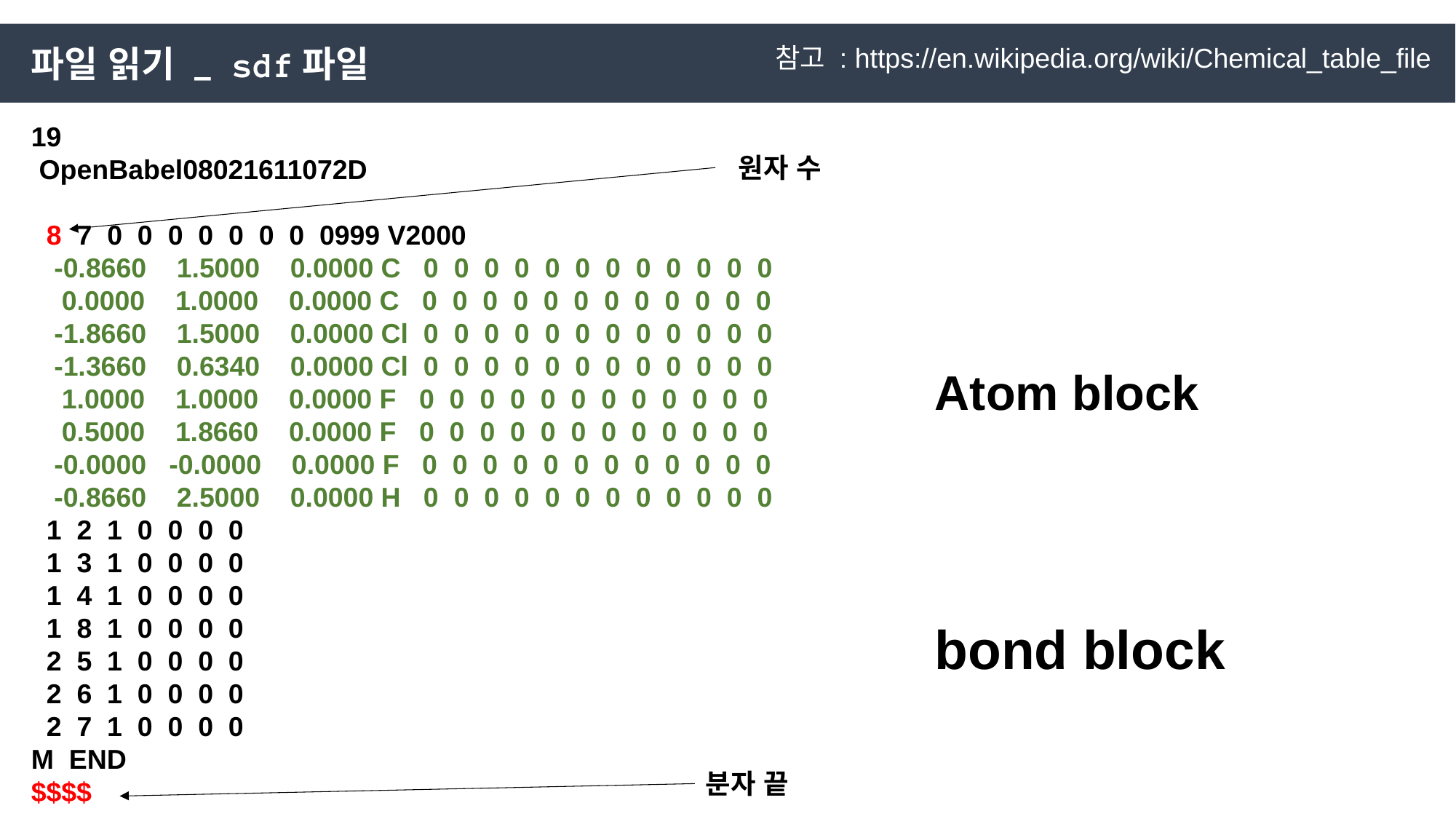

파일 읽기 _ sdf파일
참고 : https://en.wikipedia.org/wiki/Chemical_table_file
19
 OpenBabel08021611072D

  8  7  0  0  0  0  0  0  0  0999 V2000
   -0.8660    1.5000    0.0000 C   0  0  0  0  0  0  0  0  0  0  0  0
    0.0000    1.0000    0.0000 C   0  0  0  0  0  0  0  0  0  0  0  0
   -1.8660    1.5000    0.0000 Cl  0  0  0  0  0  0  0  0  0  0  0  0
   -1.3660    0.6340    0.0000 Cl  0  0  0  0  0  0  0  0  0  0  0  0
    1.0000    1.0000    0.0000 F   0  0  0  0  0  0  0  0  0  0  0  0
    0.5000    1.8660    0.0000 F   0  0  0  0  0  0  0  0  0  0  0  0
   -0.0000   -0.0000    0.0000 F   0  0  0  0  0  0  0  0  0  0  0  0
   -0.8660    2.5000    0.0000 H   0  0  0  0  0  0  0  0  0  0  0  0
  1  2  1  0  0  0  0
  1  3  1  0  0  0  0
  1  4  1  0  0  0  0
  1  8  1  0  0  0  0
  2  5  1  0  0  0  0
  2  6  1  0  0  0  0
  2  7  1  0  0  0  0
M  END
$$$$
원자 수
Atom block
bond block
분자 끝